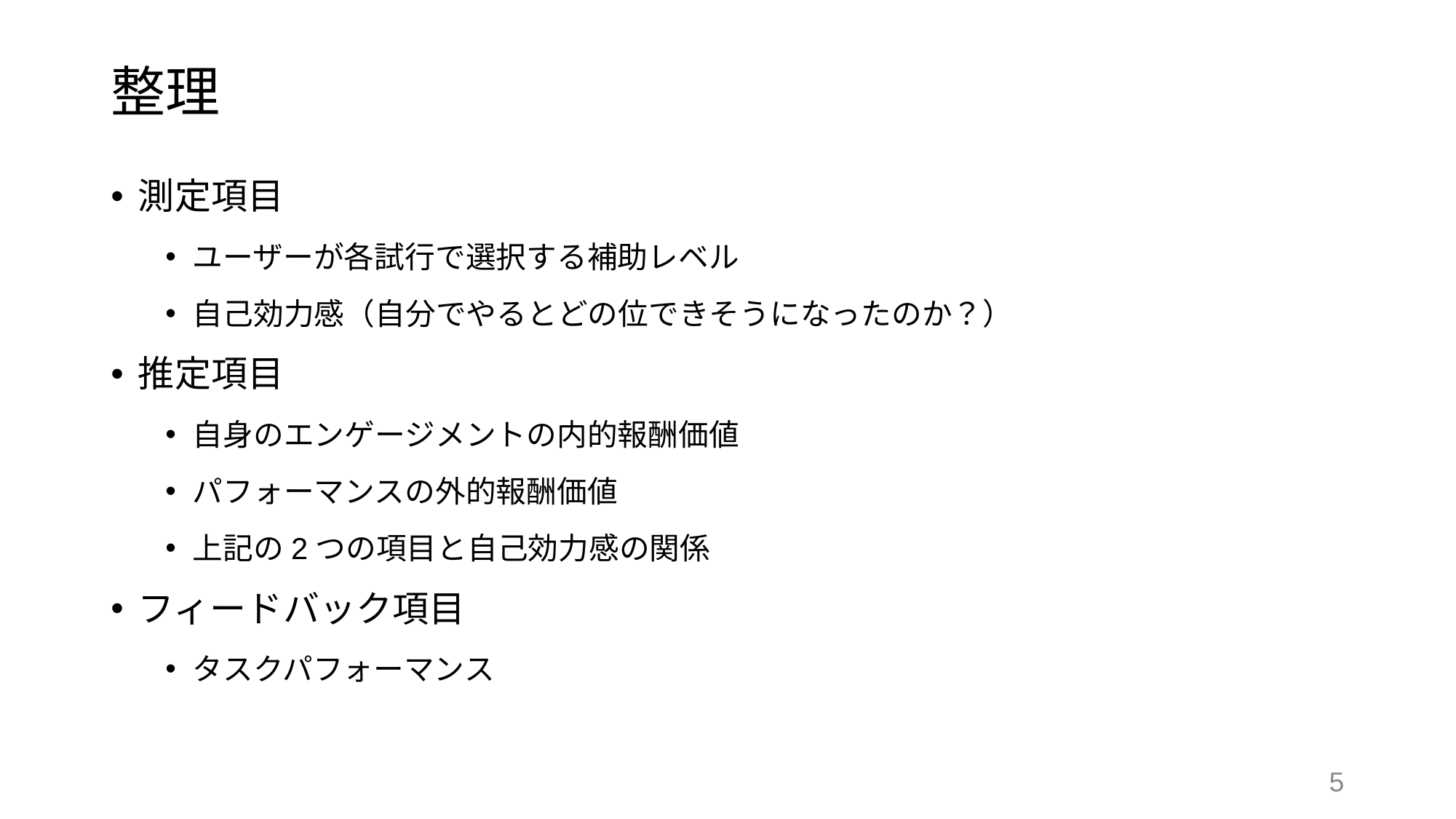

# 整理
測定項目
ユーザーが各試行で選択する補助レベル
自己効力感（自分でやるとどの位できそうになったのか？）
推定項目
自身のエンゲージメントの内的報酬価値
パフォーマンスの外的報酬価値
上記の2つの項目と自己効力感の関係
フィードバック項目
タスクパフォーマンス
5